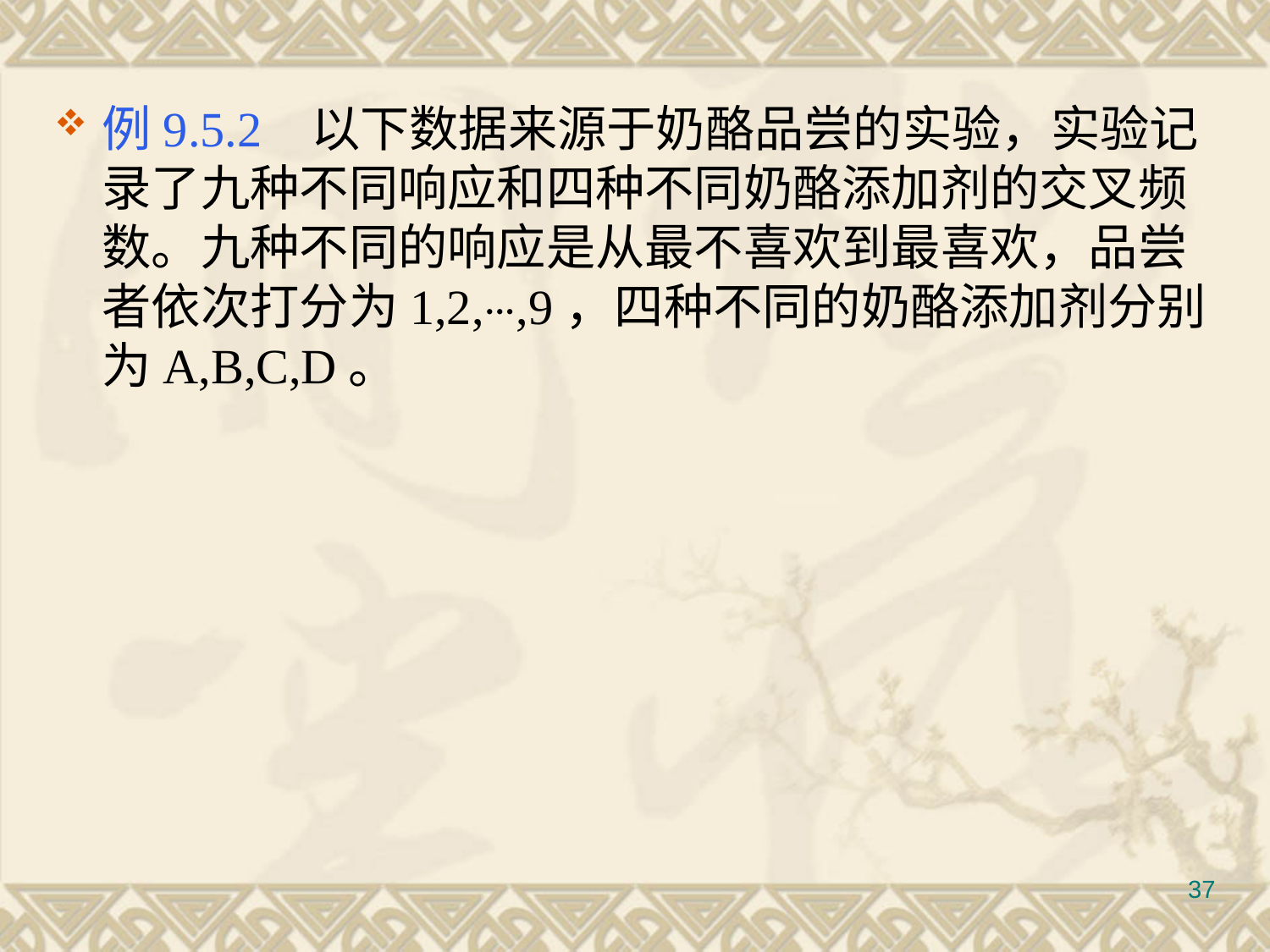

#
例9.5.2   以下数据来源于奶酪品尝的实验，实验记录了九种不同响应和四种不同奶酪添加剂的交叉频数。九种不同的响应是从最不喜欢到最喜欢，品尝者依次打分为1,2,⋯,9，四种不同的奶酪添加剂分别为A,B,C,D。
37